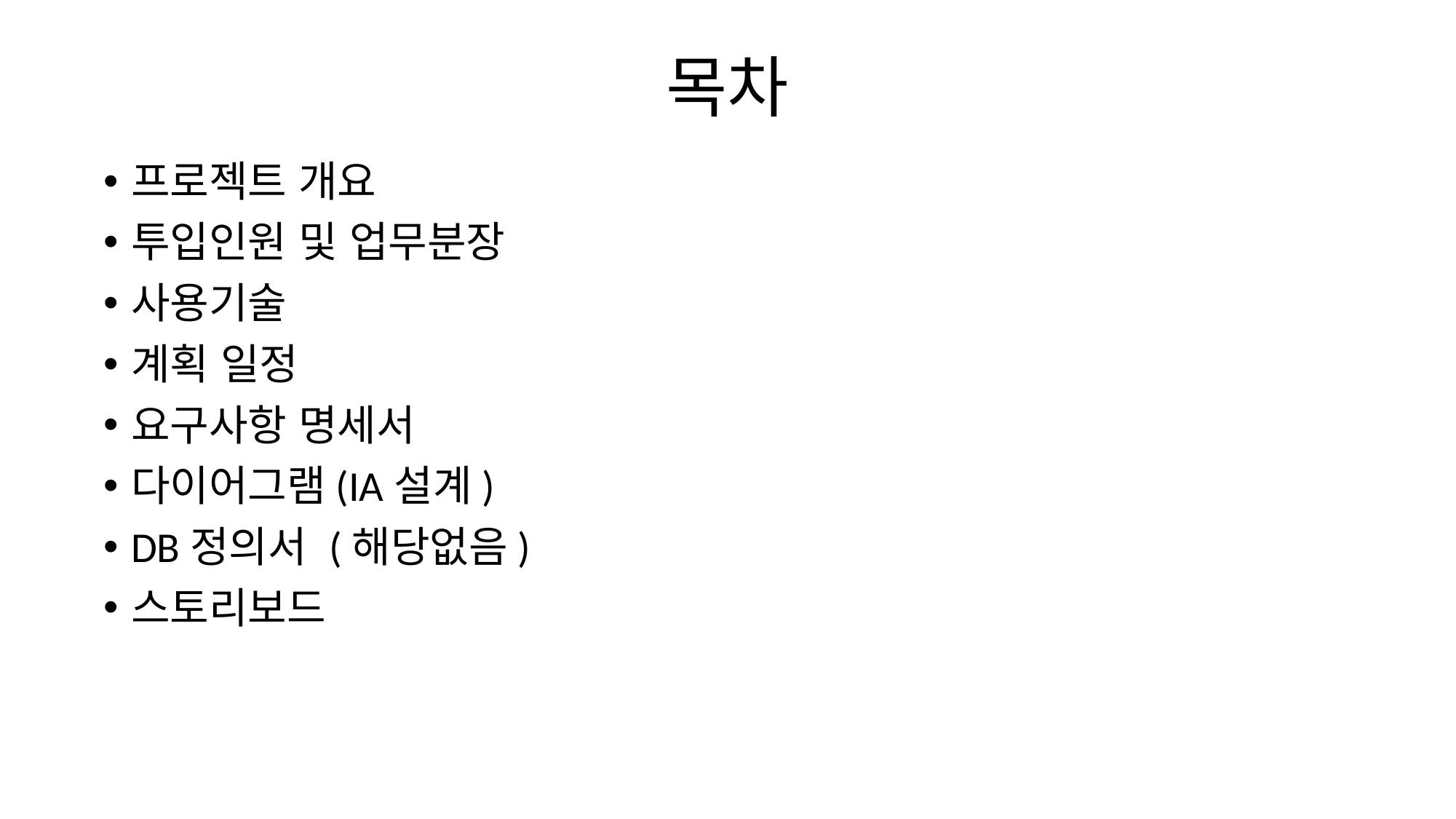

목차
프로젝트 개요
투입인원 및 업무분장
사용기술
계획 일정
요구사항 명세서
다이어그램(IA설계)
DB정의서 (해당없음)
스토리보드